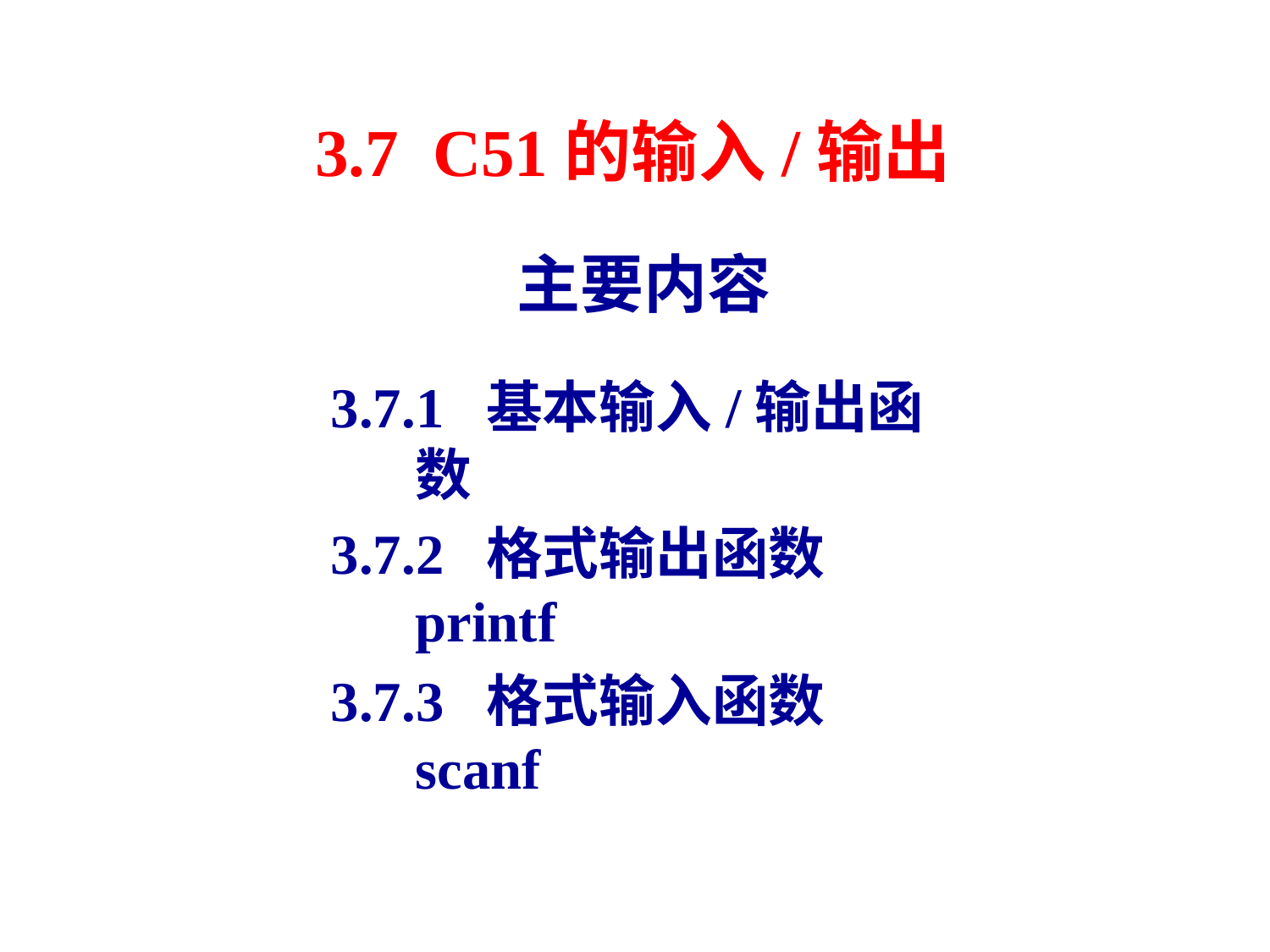

# 3.7  C51的输入/输出
主要内容

3.7.1  基本输入/输出函数
3.7.2  格式输出函数printf
3.7.3  格式输入函数scanf